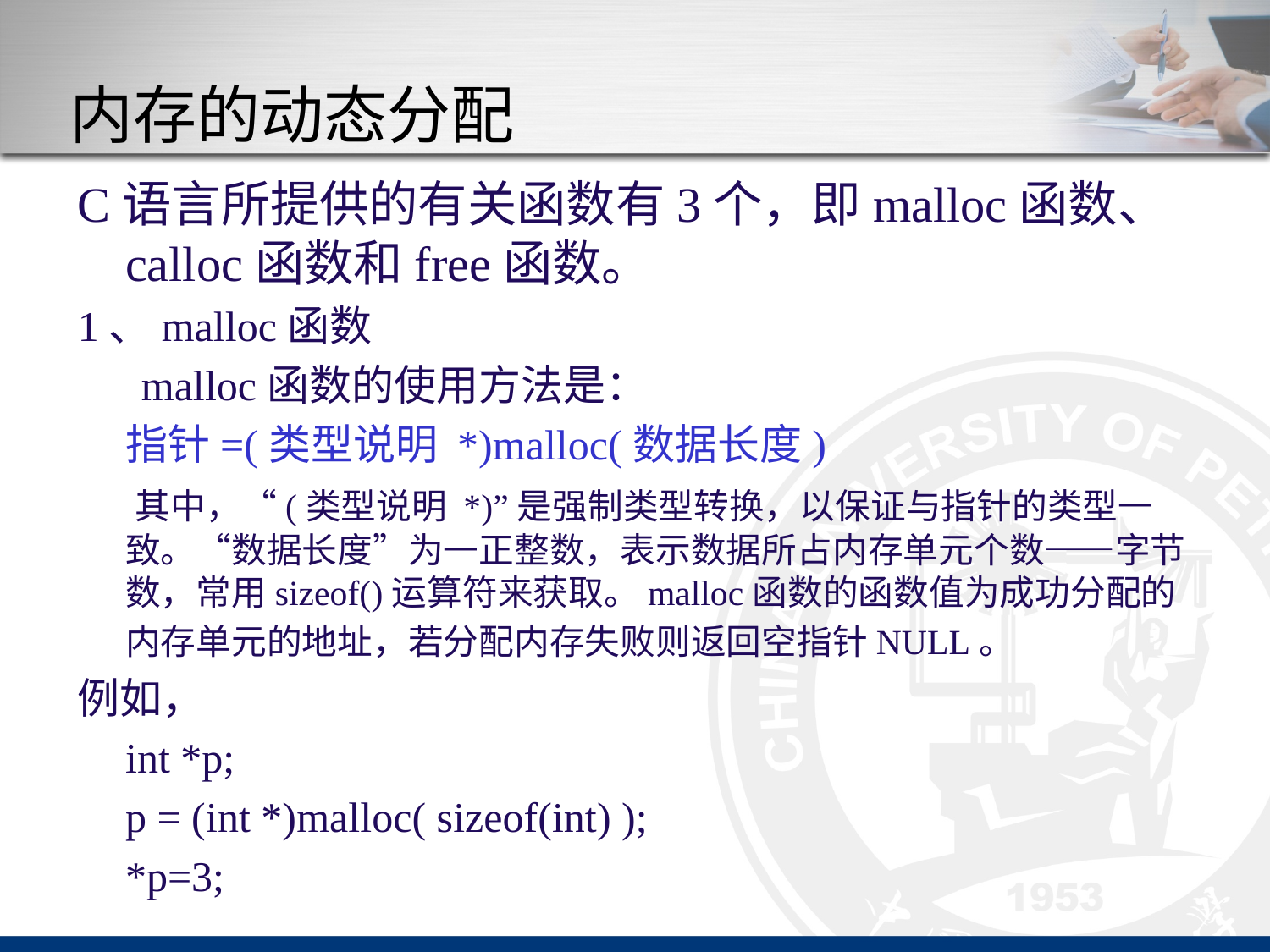

# 内存的动态分配
C语言所提供的有关函数有3个，即malloc函数、calloc函数和free函数。
1、malloc函数
      malloc函数的使用方法是：
	指针=(类型说明 *)malloc(数据长度)
     其中，“(类型说明 *)”是强制类型转换，以保证与指针的类型一致。“数据长度”为一正整数，表示数据所占内存单元个数——字节数，常用sizeof()运算符来获取。malloc函数的函数值为成功分配的内存单元的地址，若分配内存失败则返回空指针NULL。
例如，
	int *p;
	p = (int *)malloc( sizeof(int) );
	*p=3;